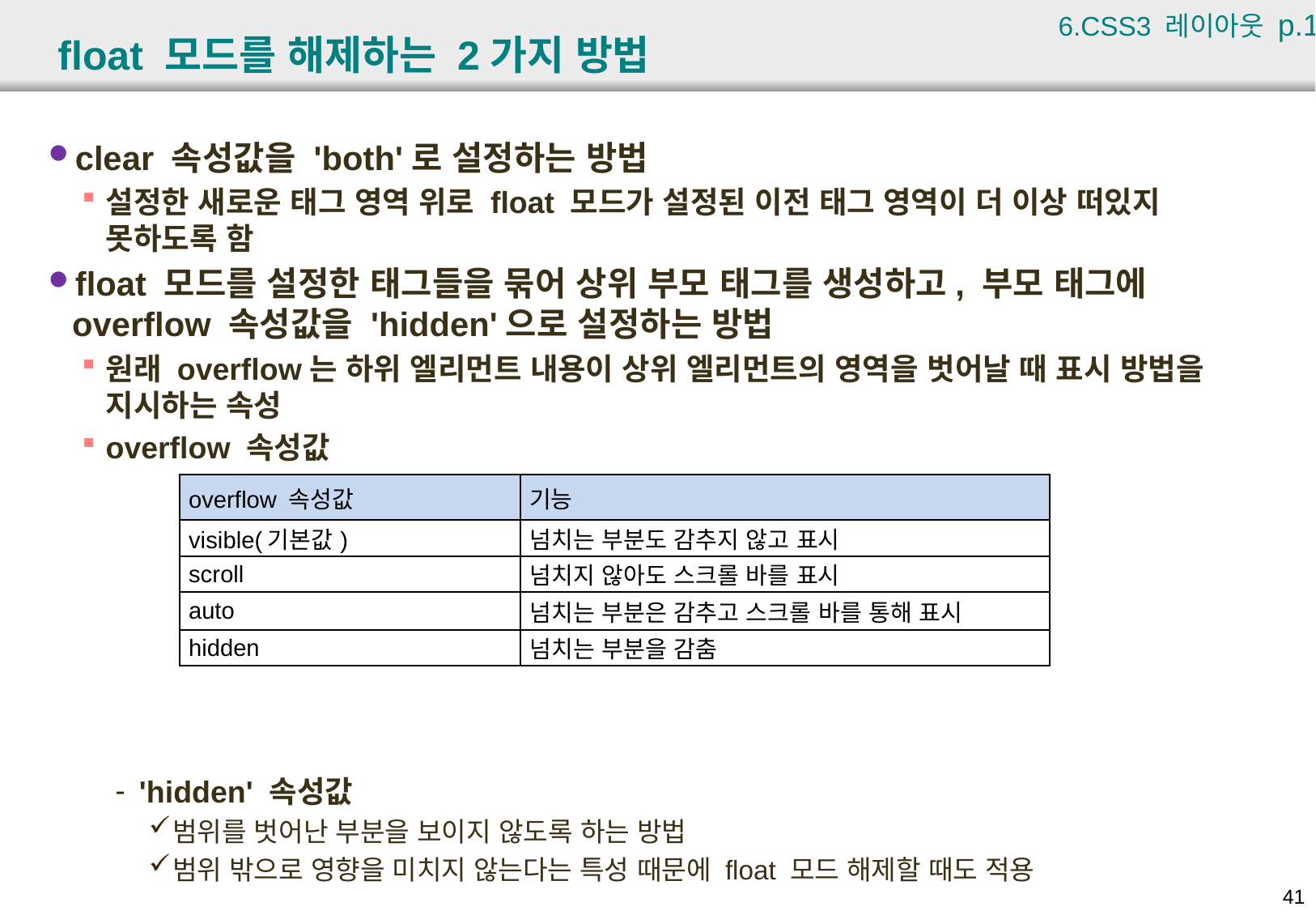

6.CSS3 레이아웃 p.123
# float 모드를 해제하는 2가지 방법
clear 속성값을 'both'로 설정하는 방법
설정한 새로운 태그 영역 위로 float 모드가 설정된 이전 태그 영역이 더 이상 떠있지 못하도록 함
float 모드를 설정한 태그들을 묶어 상위 부모 태그를 생성하고, 부모 태그에 overflow 속성값을 'hidden'으로 설정하는 방법
원래 overflow는 하위 엘리먼트 내용이 상위 엘리먼트의 영역을 벗어날 때 표시 방법을 지시하는 속성
overflow 속성값

'hidden' 속성값
범위를 벗어난 부분을 보이지 않도록 하는 방법
범위 밖으로 영향을 미치지 않는다는 특성 때문에 float 모드 해제할 때도 적용

| overflow 속성값 | 기능 |
| --- | --- |
| visible(기본값) | 넘치는 부분도 감추지 않고 표시 |
| scroll | 넘치지 않아도 스크롤 바를 표시 |
| auto | 넘치는 부분은 감추고 스크롤 바를 통해 표시 |
| hidden | 넘치는 부분을 감춤 |